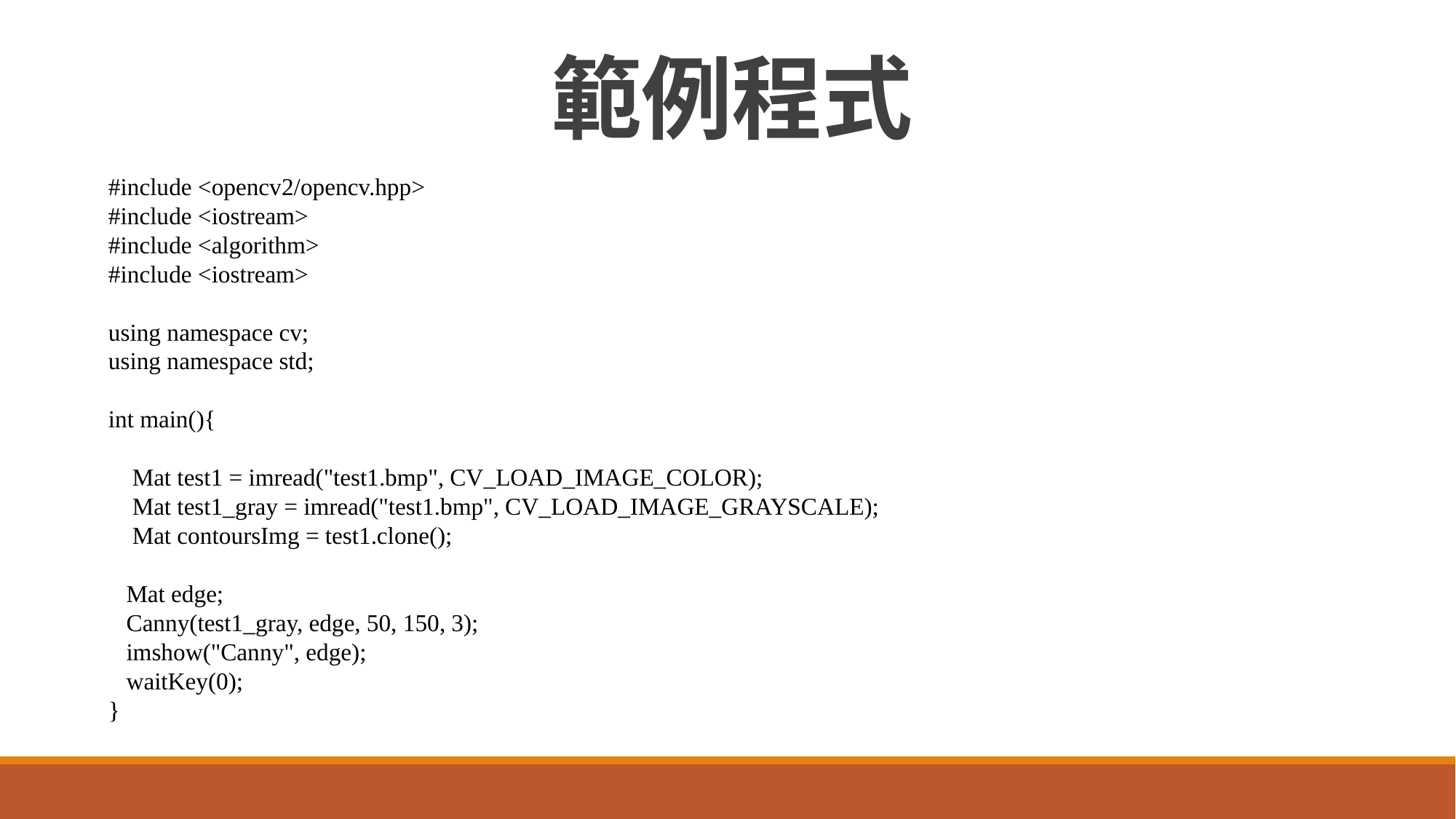

# 範例程式
#include <opencv2/opencv.hpp>
#include <iostream>
#include <algorithm>
#include <iostream>

using namespace cv;
using namespace std;

int main(){

    Mat test1 = imread("test1.bmp", CV_LOAD_IMAGE_COLOR);
    Mat test1_gray = imread("test1.bmp", CV_LOAD_IMAGE_GRAYSCALE);
    Mat contoursImg = test1.clone();

   Mat edge;
   Canny(test1_gray, edge, 50, 150, 3);
   imshow("Canny", edge);
   waitKey(0);
}